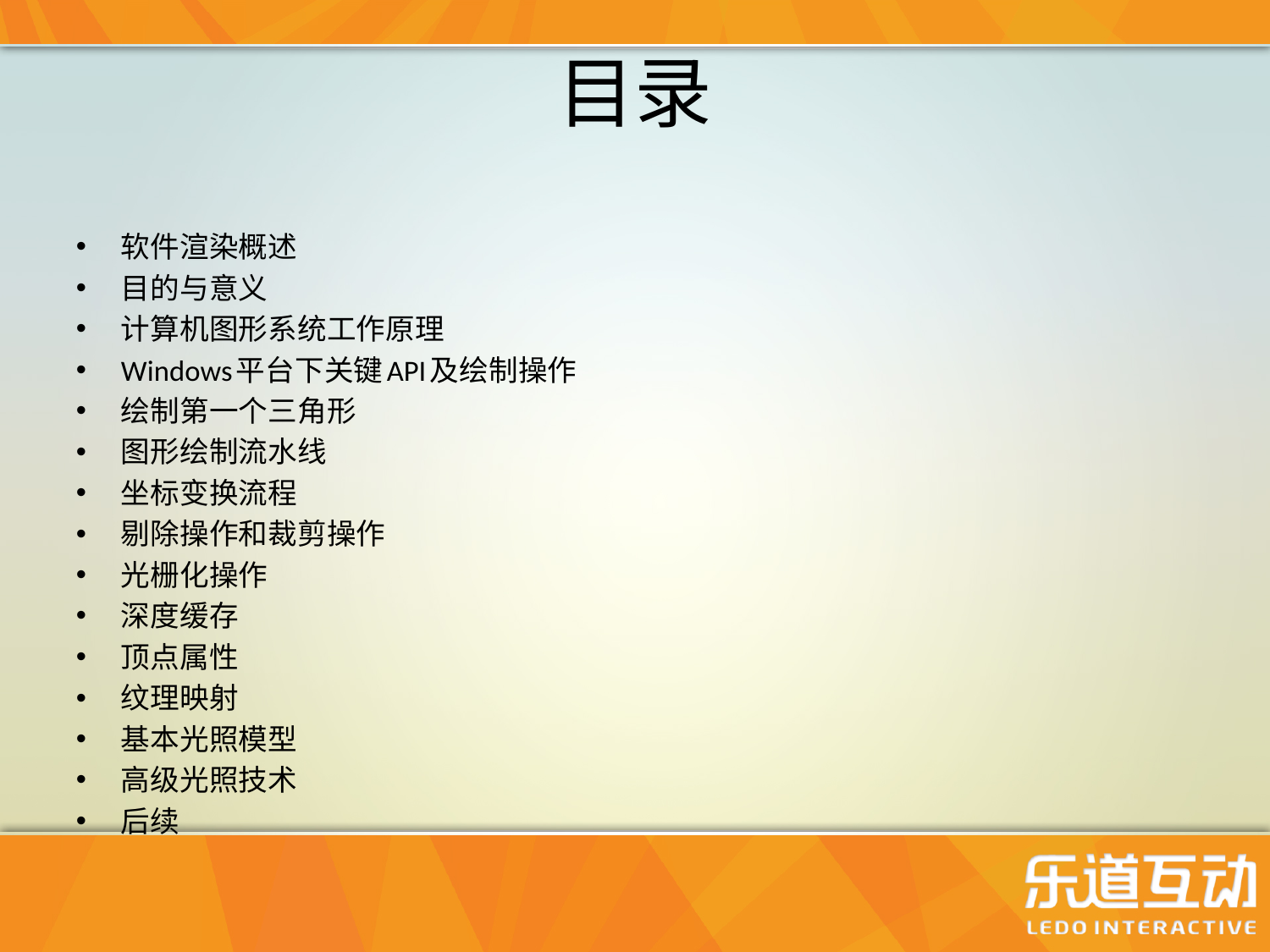

# 目录
软件渲染概述
目的与意义
计算机图形系统工作原理
Windows平台下关键API及绘制操作
绘制第一个三角形
图形绘制流水线
坐标变换流程
剔除操作和裁剪操作
光栅化操作
深度缓存
顶点属性
纹理映射
基本光照模型
高级光照技术
后续